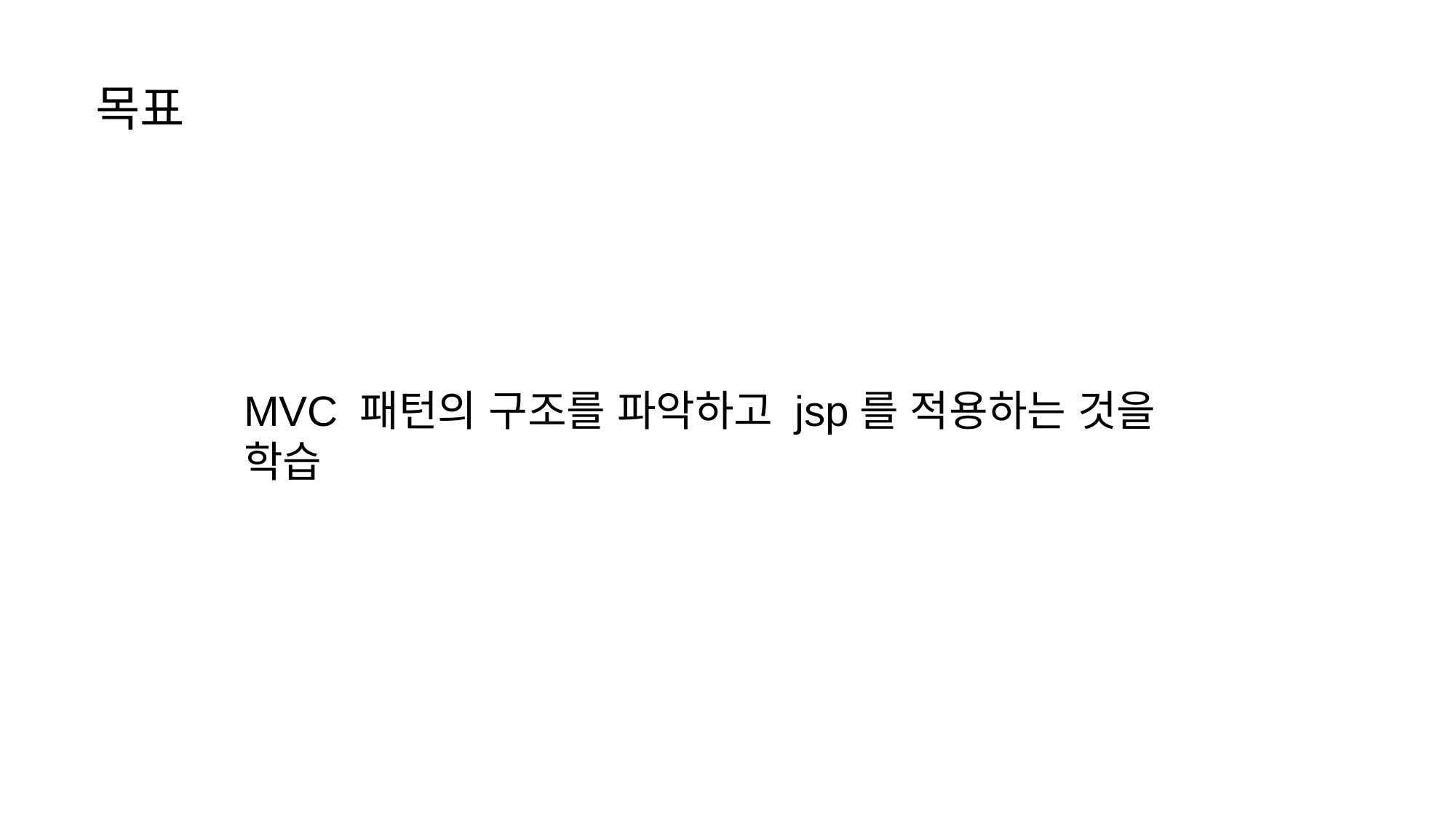

목표
MVC 패턴의 구조를 파악하고 jsp를 적용하는 것을 학습